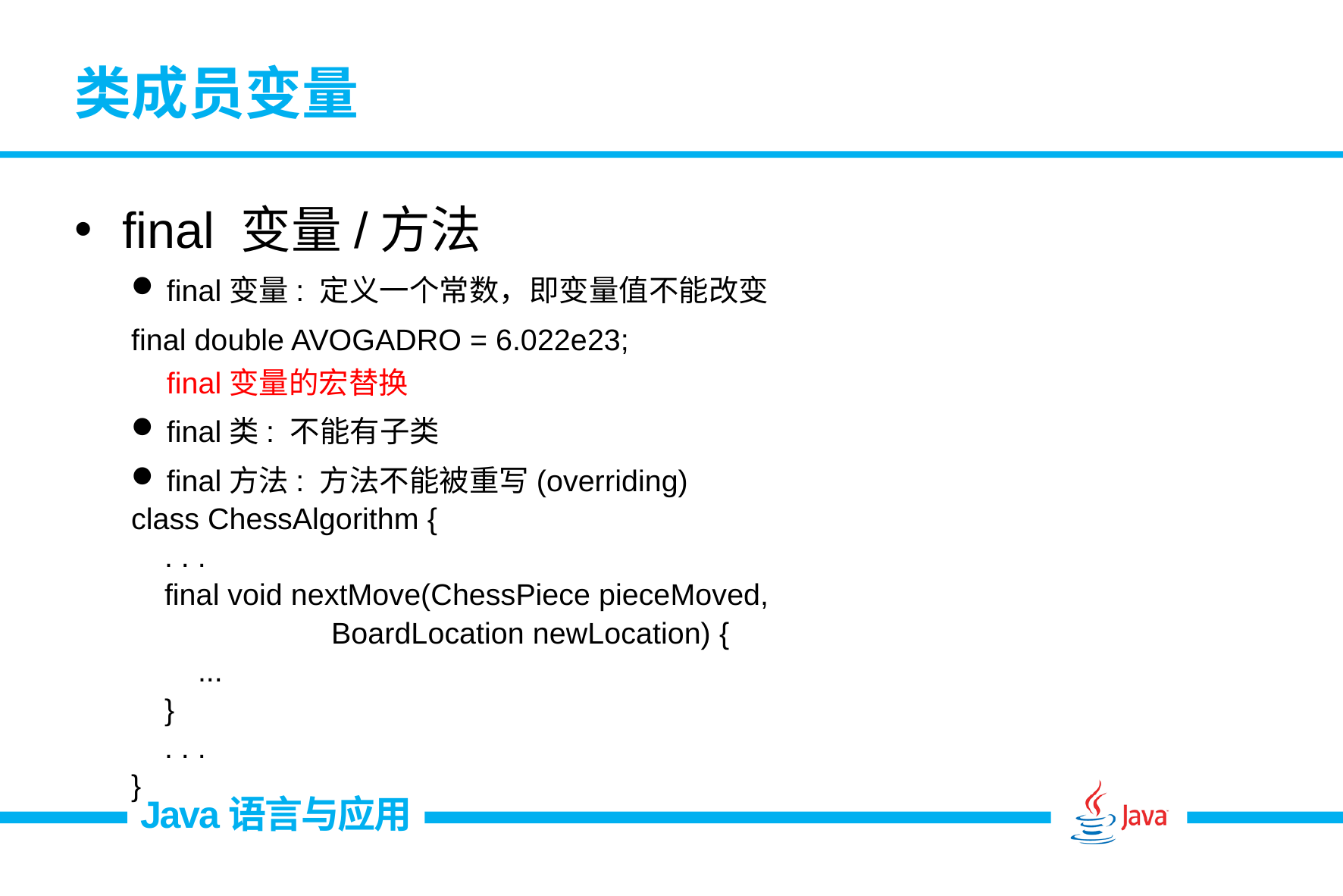

34
# 类成员变量
final 变量/方法
final变量: 定义一个常数，即变量值不能改变
final double AVOGADRO = 6.022e23;
final变量的宏替换
final类: 不能有子类
final方法: 方法不能被重写(overriding)
class ChessAlgorithm {
    . . .
    final void nextMove(ChessPiece pieceMoved,
                        BoardLocation newLocation) {
        ...
    }
    . . .
}